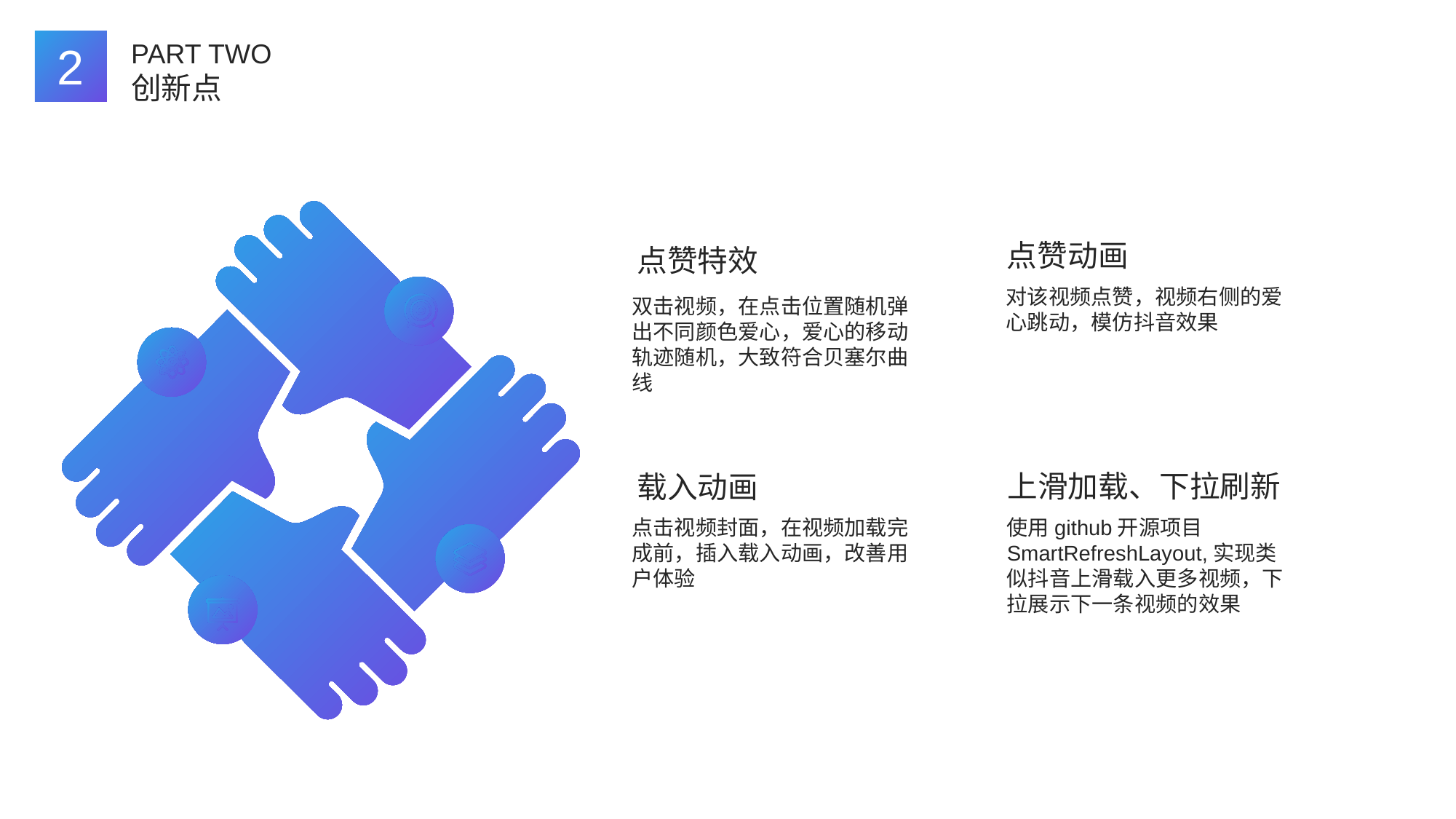

2
PART TWO
创新点

点赞动画
对该视频点赞，视频右侧的爱心跳动，模仿抖音效果
点赞特效
双击视频，在点击位置随机弹出不同颜色爱心，爱心的移动轨迹随机，大致符合贝塞尔曲线
上滑加载、下拉刷新
使用github开源项目SmartRefreshLayout,实现类似抖音上滑载入更多视频，下拉展示下一条视频的效果
载入动画
点击视频封面，在视频加载完成前，插入载入动画，改善用户体验